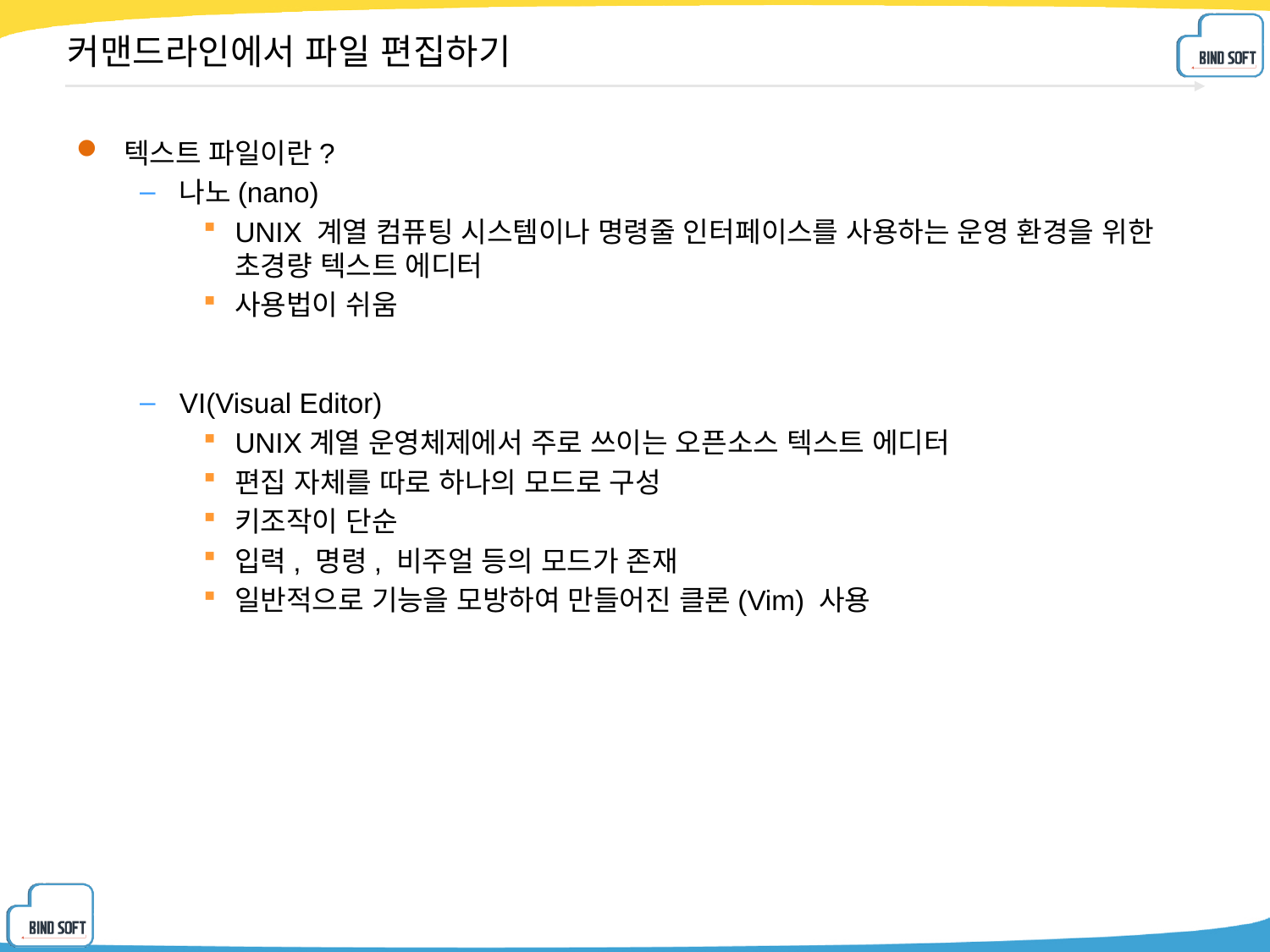

# 커맨드라인에서 파일 편집하기
텍스트 파일이란?
나노(nano)
UNIX 계열 컴퓨팅 시스템이나 명령줄 인터페이스를 사용하는 운영 환경을 위한 초경량 텍스트 에디터
사용법이 쉬움

VI(Visual Editor)
UNIX계열 운영체제에서 주로 쓰이는 오픈소스 텍스트 에디터
편집 자체를 따로 하나의 모드로 구성
키조작이 단순
입력, 명령, 비주얼 등의 모드가 존재
일반적으로 기능을 모방하여 만들어진 클론(Vim) 사용